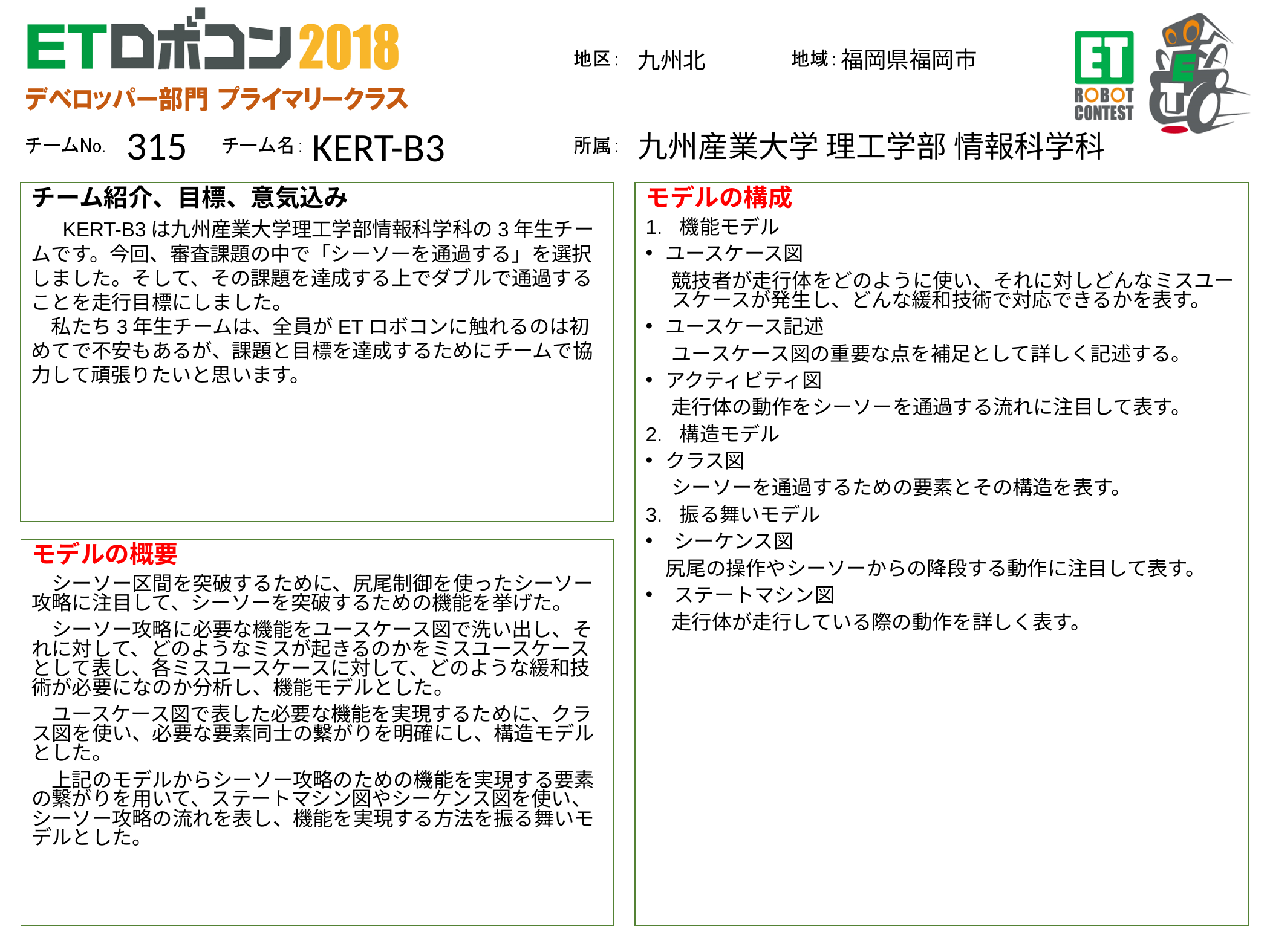

福岡県福岡市
九州北
315
九州産業大学 理工学部 情報科学科
KERT-B3
チーム紹介、目標、意気込み
　KERT-B3は九州産業大学理工学部情報科学科の3年生チームです。今回、審査課題の中で「シーソーを通過する」を選択しました。そして、その課題を達成する上でダブルで通過することを走行目標にしました。
　私たち3年生チームは、全員がETロボコンに触れるのは初めてで不安もあるが、課題と目標を達成するためにチームで協力して頑張りたいと思います。

モデルの構成
機能モデル
ユースケース図
競技者が走行体をどのように使い、それに対しどんなミスユースケースが発生し、どんな緩和技術で対応できるかを表す。
ユースケース記述
ユースケース図の重要な点を補足として詳しく記述する。
アクティビティ図
走行体の動作をシーソーを通過する流れに注目して表す。
構造モデル
クラス図
シーソーを通過するための要素とその構造を表す。
振る舞いモデル
シーケンス図
　尻尾の操作やシーソーからの降段する動作に注目して表す。
ステートマシン図
走行体が走行している際の動作を詳しく表す。
モデルの概要
　シーソー区間を突破するために、尻尾制御を使ったシーソー攻略に注目して、シーソーを突破するための機能を挙げた。
　シーソー攻略に必要な機能をユースケース図で洗い出し、それに対して、どのようなミスが起きるのかをミスユースケースとして表し、各ミスユースケースに対して、どのような緩和技術が必要になのか分析し、機能モデルとした。
　ユースケース図で表した必要な機能を実現するために、クラス図を使い、必要な要素同士の繋がりを明確にし、構造モデルとした。
　上記のモデルからシーソー攻略のための機能を実現する要素の繋がりを用いて、ステートマシン図やシーケンス図を使い、シーソー攻略の流れを表し、機能を実現する方法を振る舞いモデルとした。